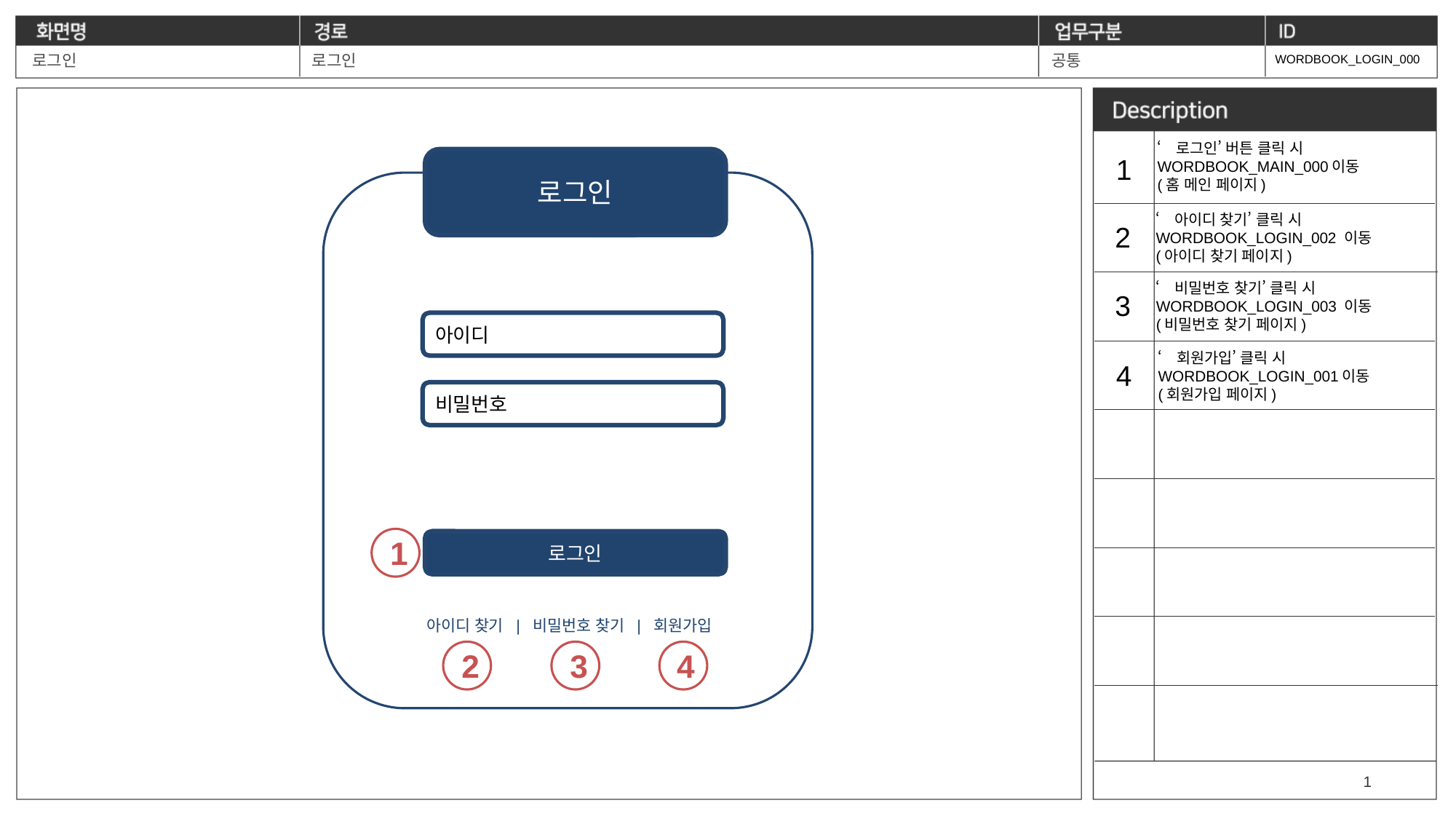

로그인
로그인
공통
WORDBOOK_LOGIN_000
‘로그인’ 버튼 클릭 시
WORDBOOK_MAIN_000이동
(홈 메인 페이지)
1

로그인

2

‘아이디 찾기’ 클릭 시
WORDBOOK_LOGIN_002 이동
(아이디 찾기 페이지)

3

‘비밀번호 찾기’ 클릭 시
WORDBOOK_LOGIN_003 이동
(비밀번호 찾기 페이지)
아이디
4

‘회원가입’ 클릭 시
WORDBOOK_LOGIN_001이동
(회원가입 페이지)
비밀번호

1
로그인

아이디 찾기  |  비밀번호 찾기  |  회원가입

2
3
4

1